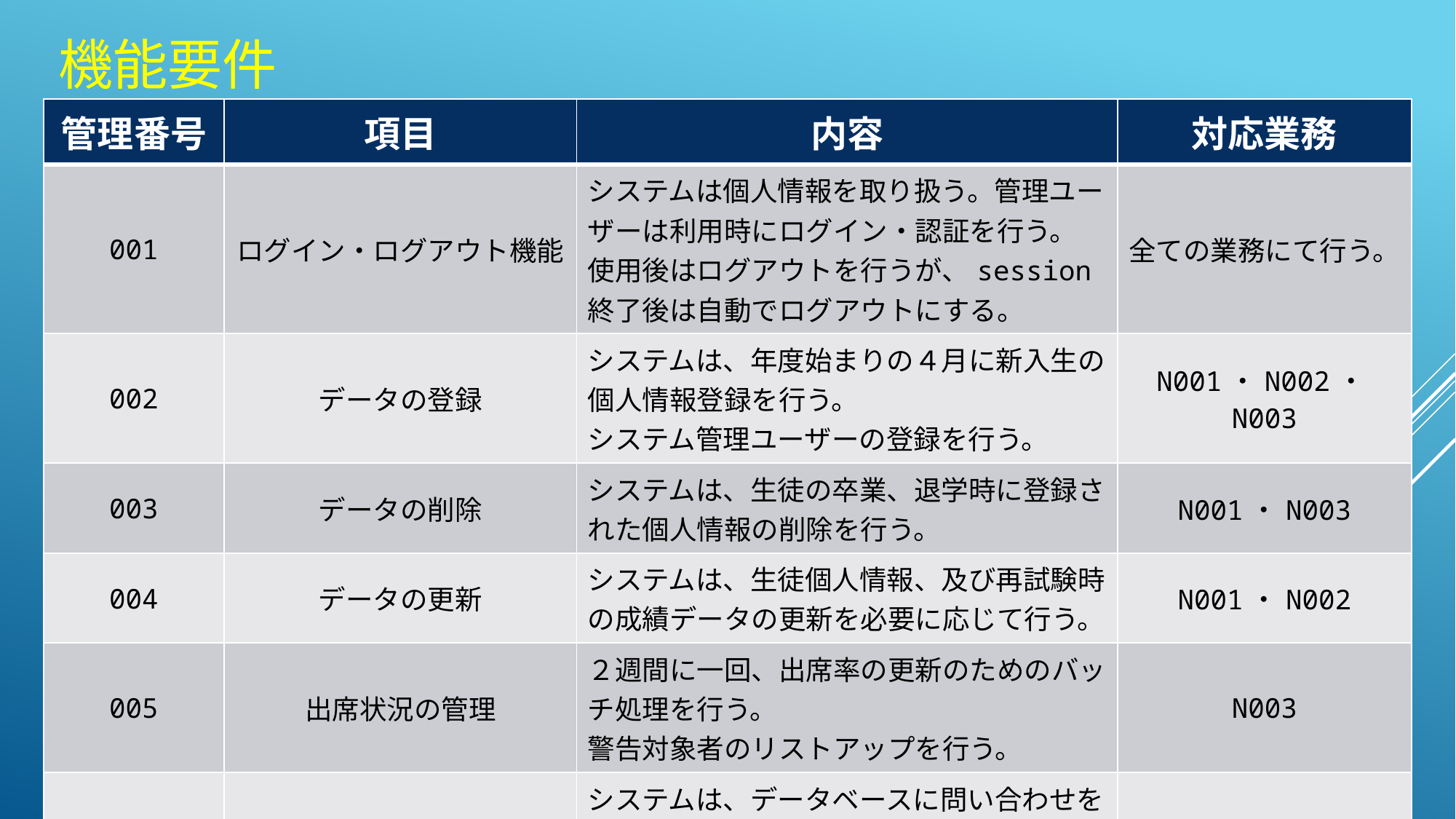

# 機能要件
| 管理番号 | 項目 | 内容 | 対応業務 |
| --- | --- | --- | --- |
| 001 | ログイン・ログアウト機能 | システムは個人情報を取り扱う。管理ユーザーは利用時にログイン・認証を行う。 使用後はログアウトを行うが、session終了後は自動でログアウトにする。 | 全ての業務にて行う。 |
| 002 | データの登録 | システムは、年度始まりの４月に新入生の個人情報登録を行う。 システム管理ユーザーの登録を行う。 | N001・N002・N003 |
| 003 | データの削除 | システムは、生徒の卒業、退学時に登録された個人情報の削除を行う。 | N001・N003 |
| 004 | データの更新 | システムは、生徒個人情報、及び再試験時の成績データの更新を必要に応じて行う。 | N001・N002 |
| 005 | 出席状況の管理 | ２週間に一回、出席率の更新のためのバッチ処理を行う。 警告対象者のリストアップを行う。 | N003 |
| 006 | 帳票データの出力 | システムは、データベースに問い合わせを行う命令文を作り、任意のデータの出力ができる | N004 |